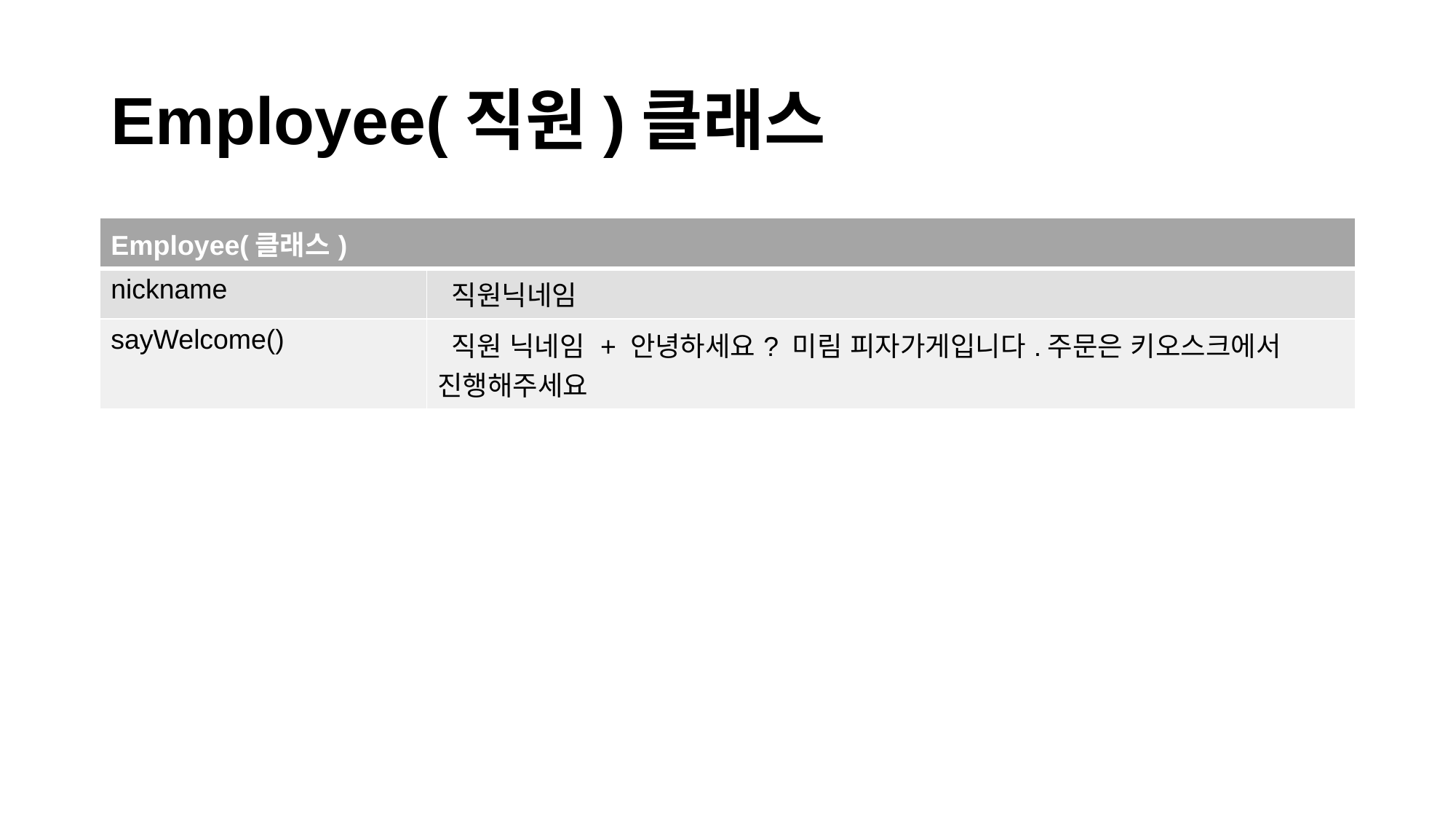

# Employee(직원)클래스
| Employee(클래스) |  |
| --- | --- |
| nickname | 직원닉네임 |
| sayWelcome() | 직원 닉네임 + 안녕하세요? 미림 피자가게입니다.주문은 키오스크에서 진행해주세요 |